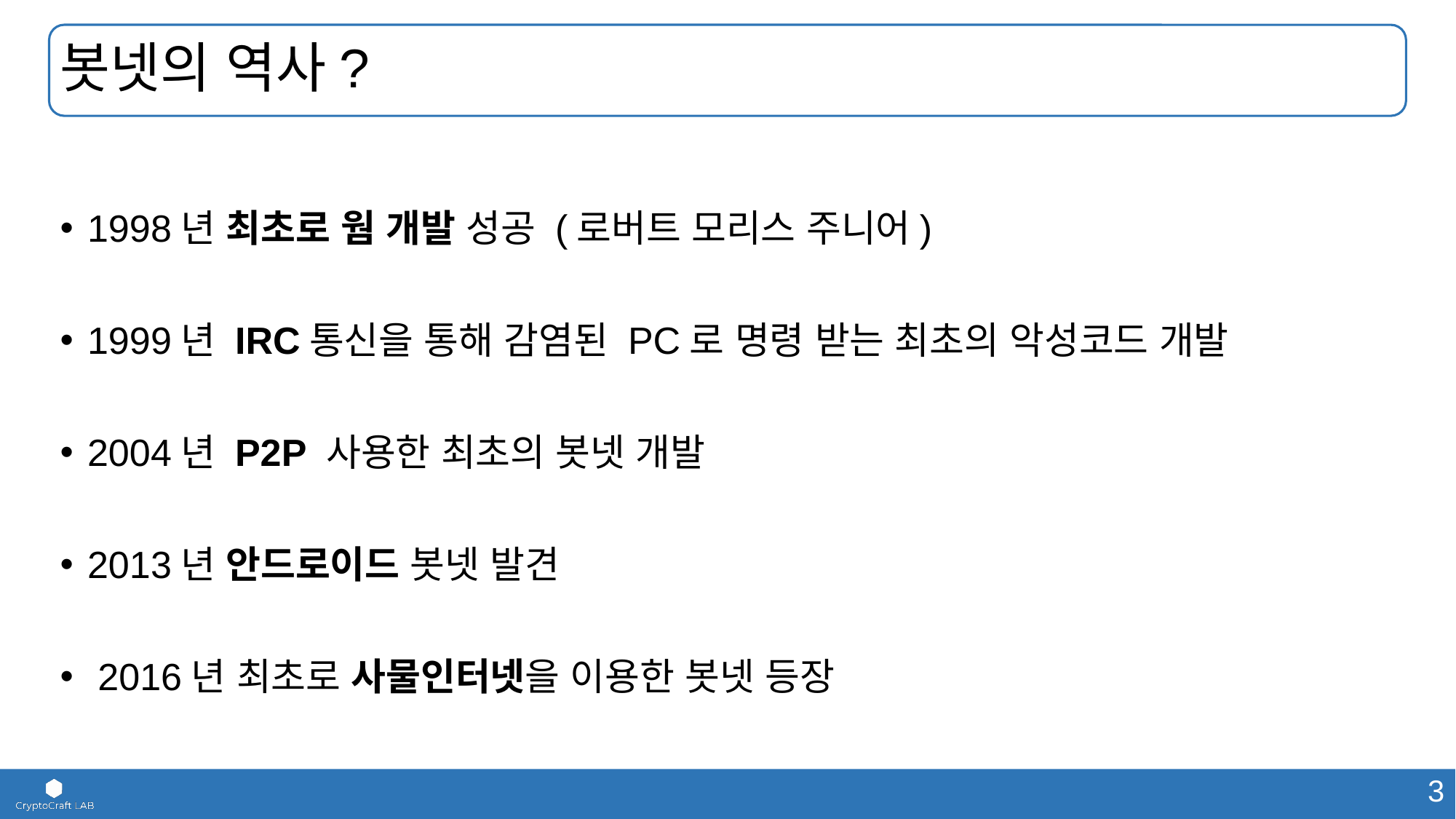

# 봇넷의 역사?

1998년 최초로 웜 개발 성공 (로버트 모리스 주니어)

1999년 IRC통신을 통해 감염된 PC로 명령 받는 최초의 악성코드 개발

2004년 P2P 사용한 최초의 봇넷 개발

2013년 안드로이드 봇넷 발견

 2016년 최초로 사물인터넷을 이용한 봇넷 등장